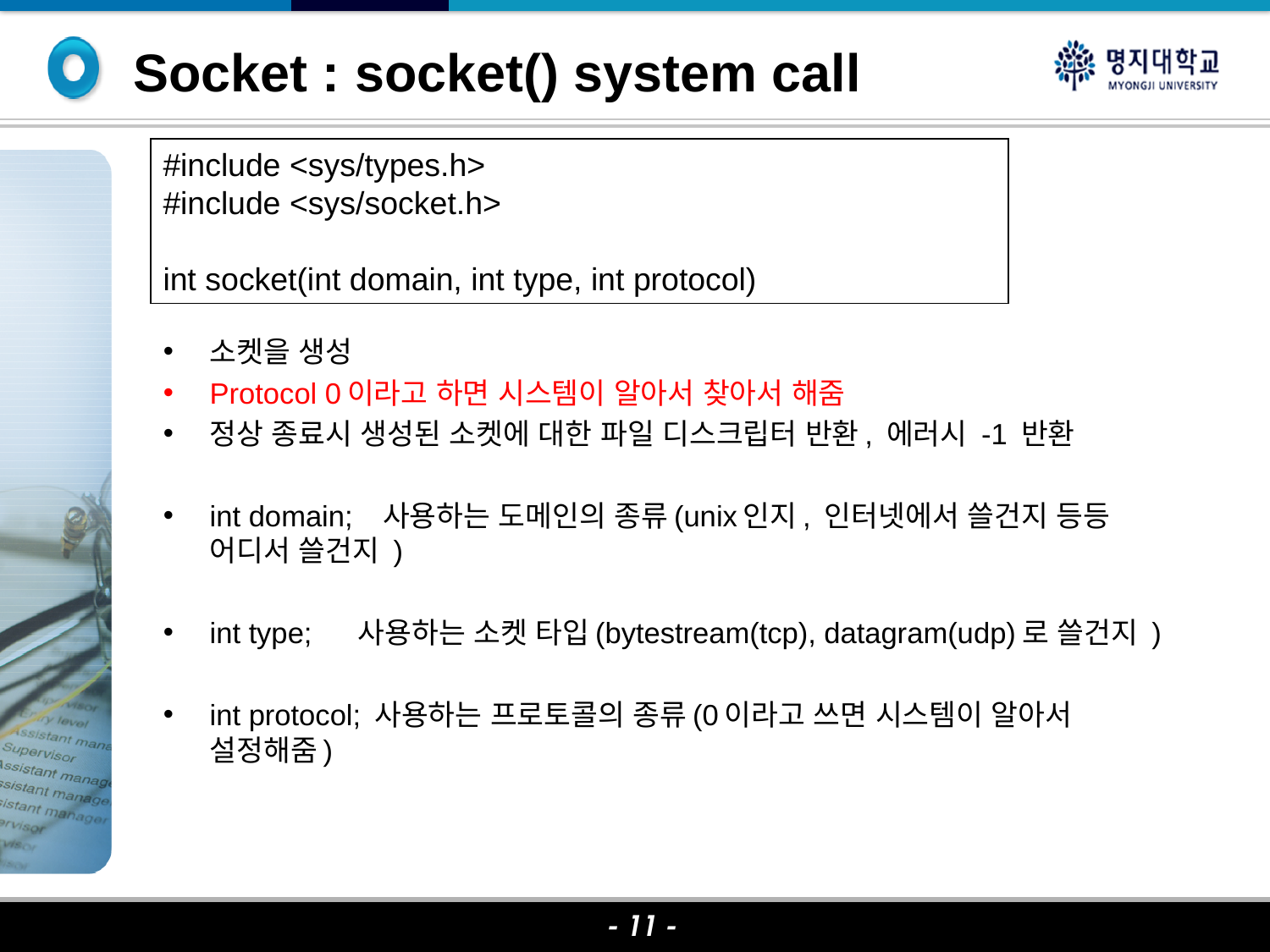

Socket : socket() system call
#include <sys/types.h>
#include <sys/socket.h>

int socket(int domain, int type, int protocol)
소켓을 생성
Protocol 0이라고 하면 시스템이 알아서 찾아서 해줌
정상 종료시 생성된 소켓에 대한 파일 디스크립터 반환, 에러시 -1 반환

int domain;   사용하는 도메인의 종류(unix인지, 인터넷에서 쓸건지 등등 어디서 쓸건지 )

int type;     사용하는 소켓 타입(bytestream(tcp), datagram(udp)로 쓸건지 )

int protocol; 사용하는 프로토콜의 종류(0이라고 쓰면 시스템이 알아서 설정해줌)
- 11 -